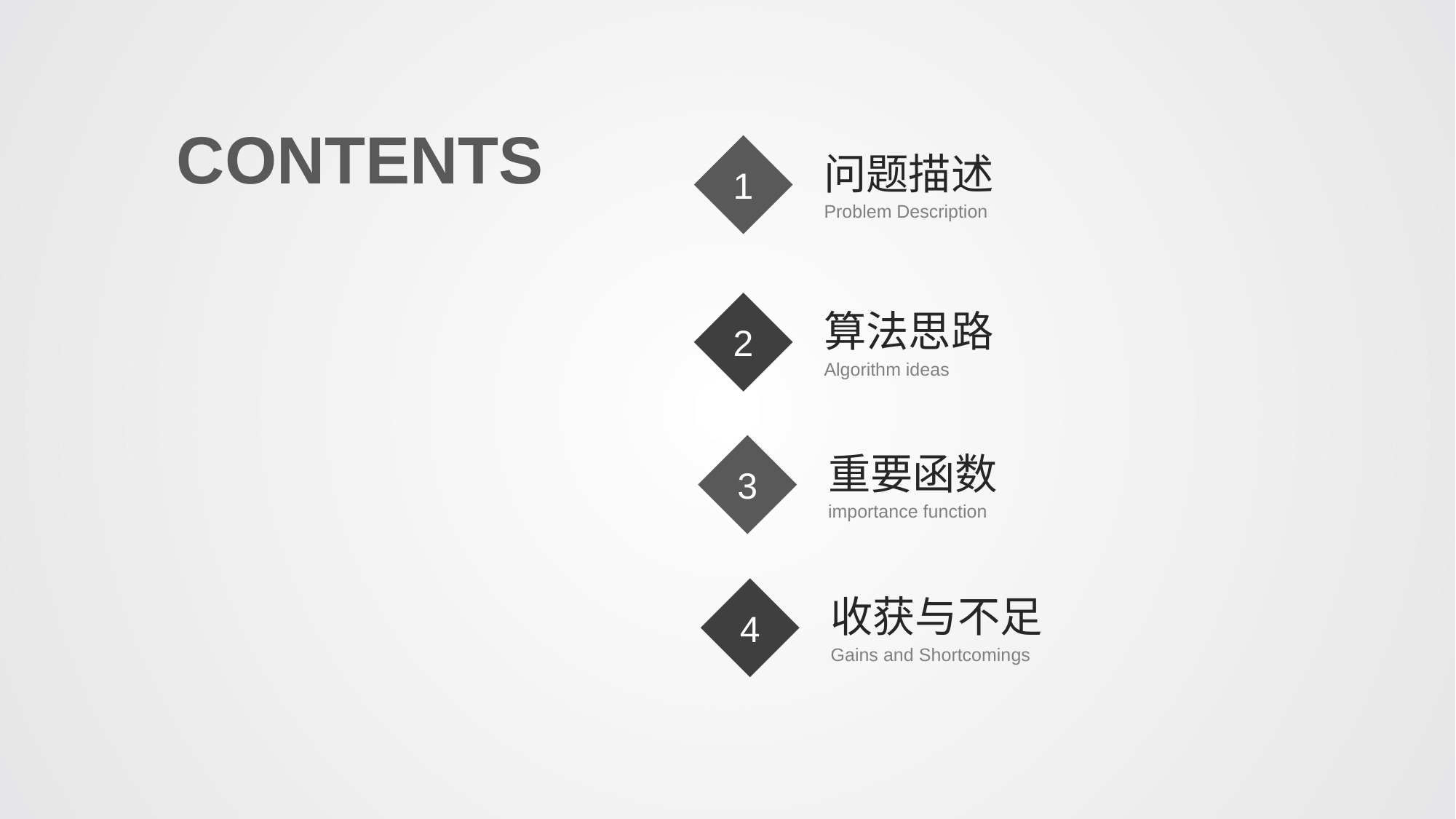

CONTENTS
1
问题描述
Problem Description
2
算法思路
Algorithm ideas
3
重要函数
importance function
4
收获与不足
Gains and Shortcomings